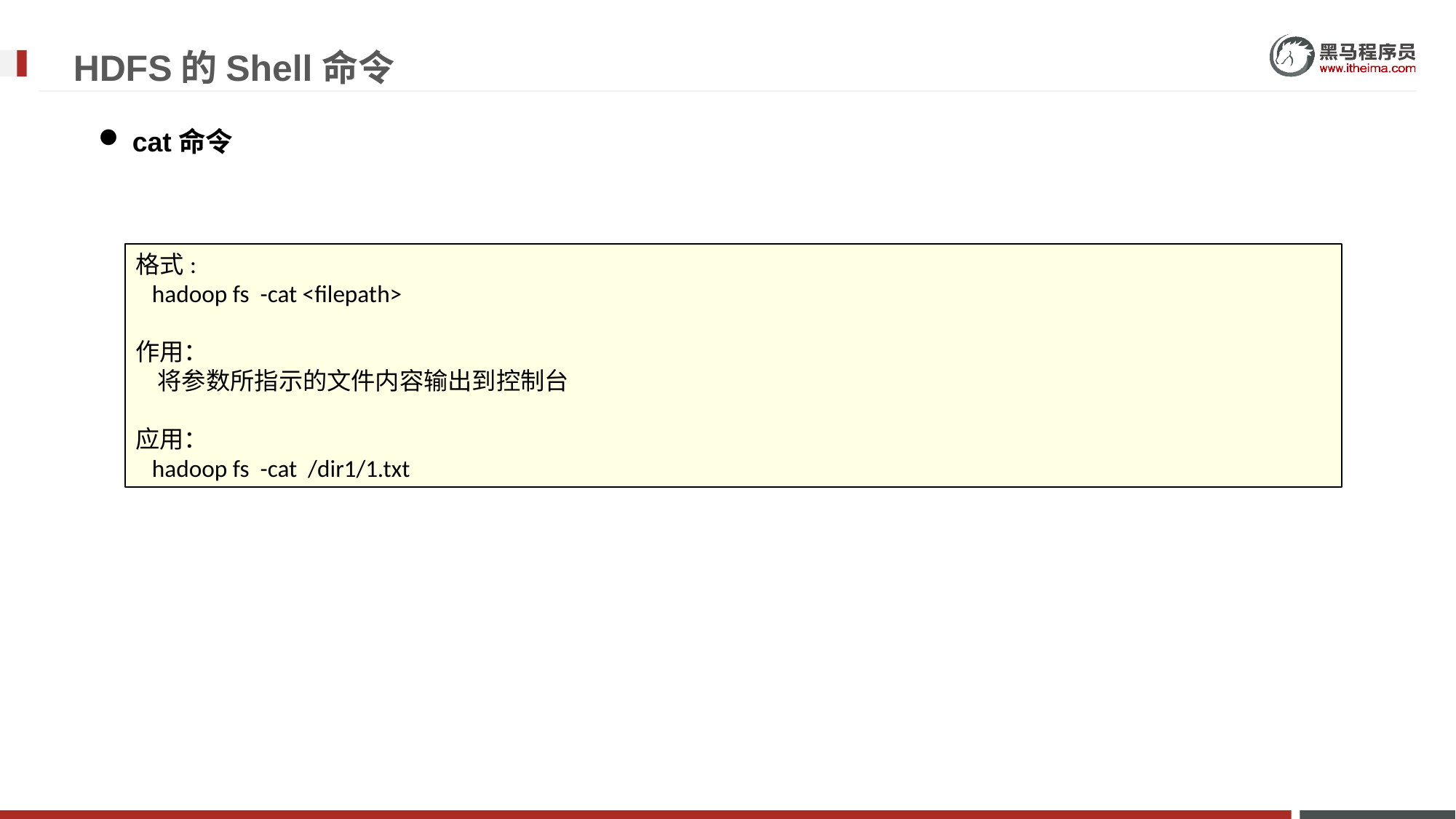

# HDFS的Shell命令
cat命令
格式:
   hadoop fs  -cat <filepath>

作用：
   将参数所指示的文件内容输出到控制台

应用：
   hadoop fs  -cat  /dir1/1.txt